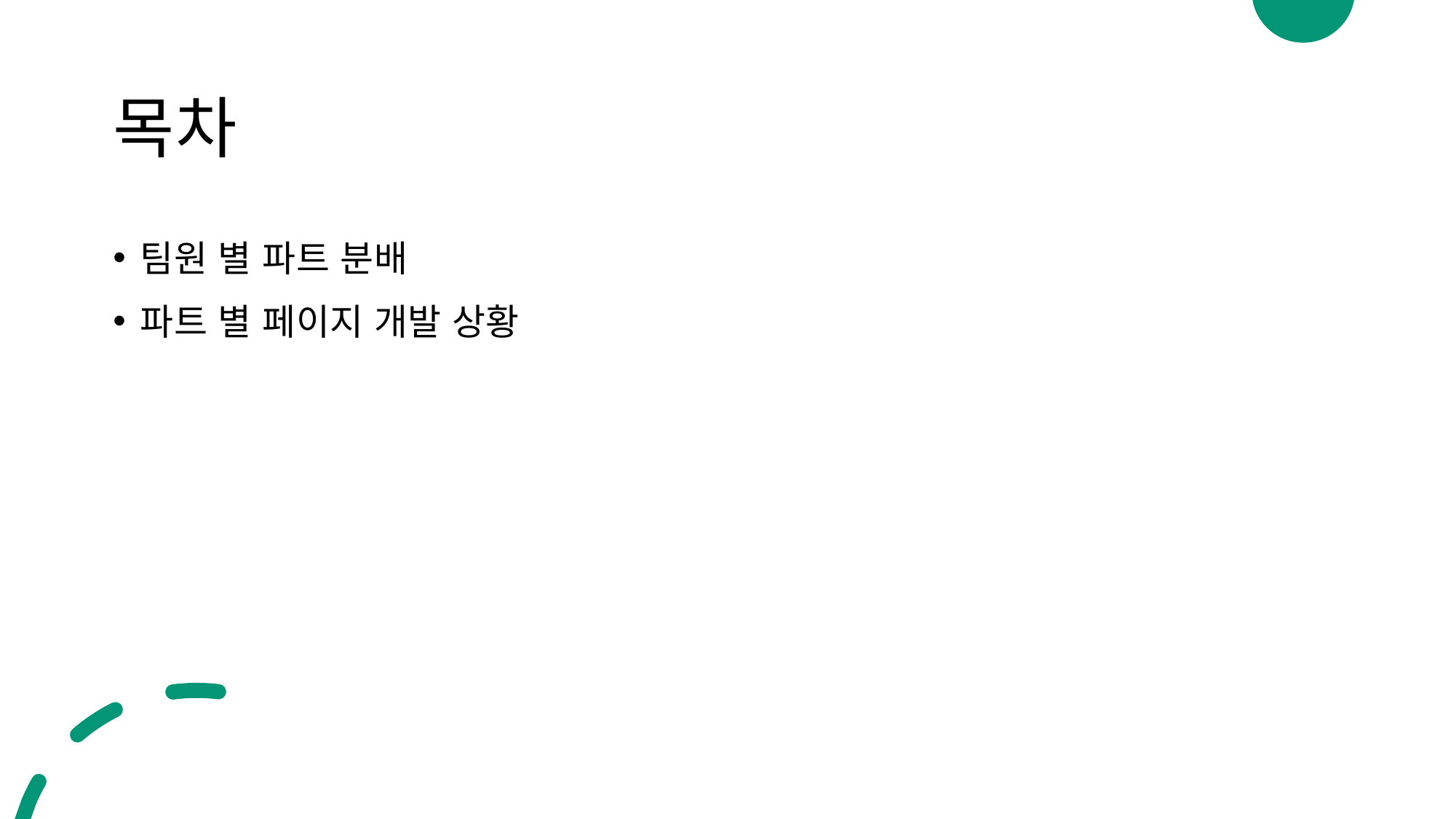

# 목차
팀원 별 파트 분배
파트 별 페이지 개발 상황